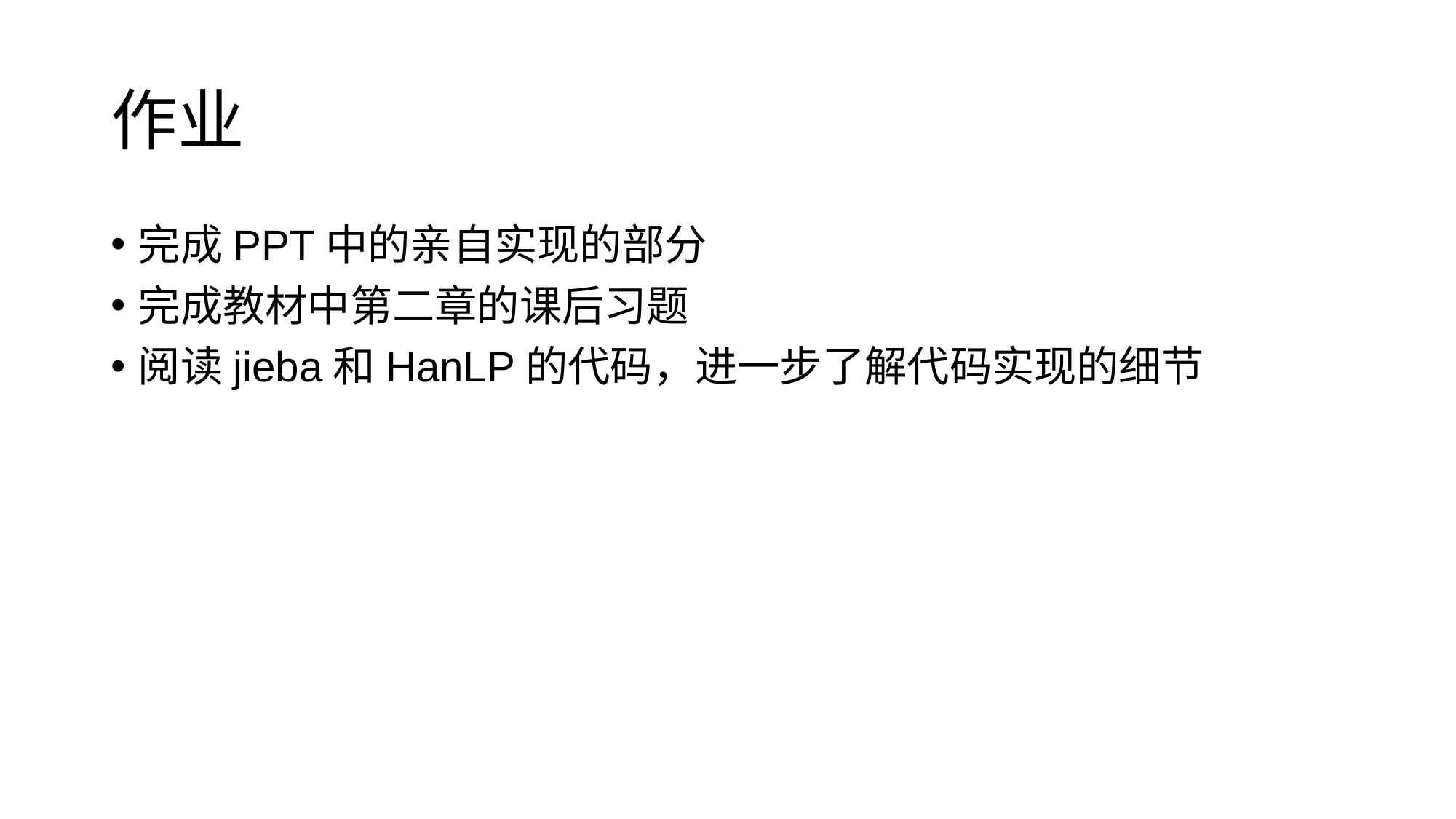

# 作业
完成PPT中的亲自实现的部分
完成教材中第二章的课后习题
阅读jieba和HanLP的代码，进一步了解代码实现的细节